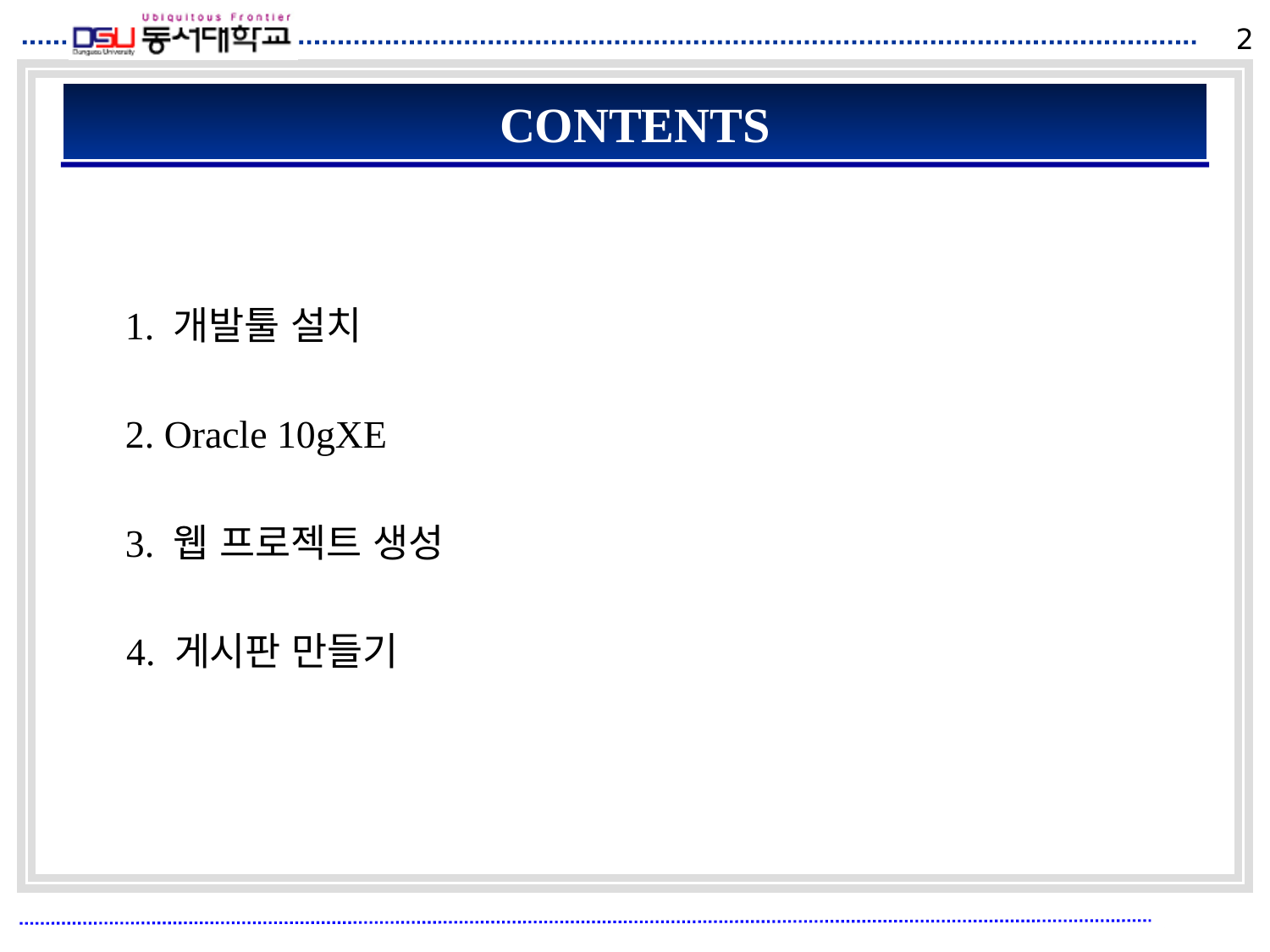

# CONTENTS

	1. 개발툴 설치

	2. Oracle 10gXE

	3. 웹 프로젝트 생성

     4. 게시판 만들기